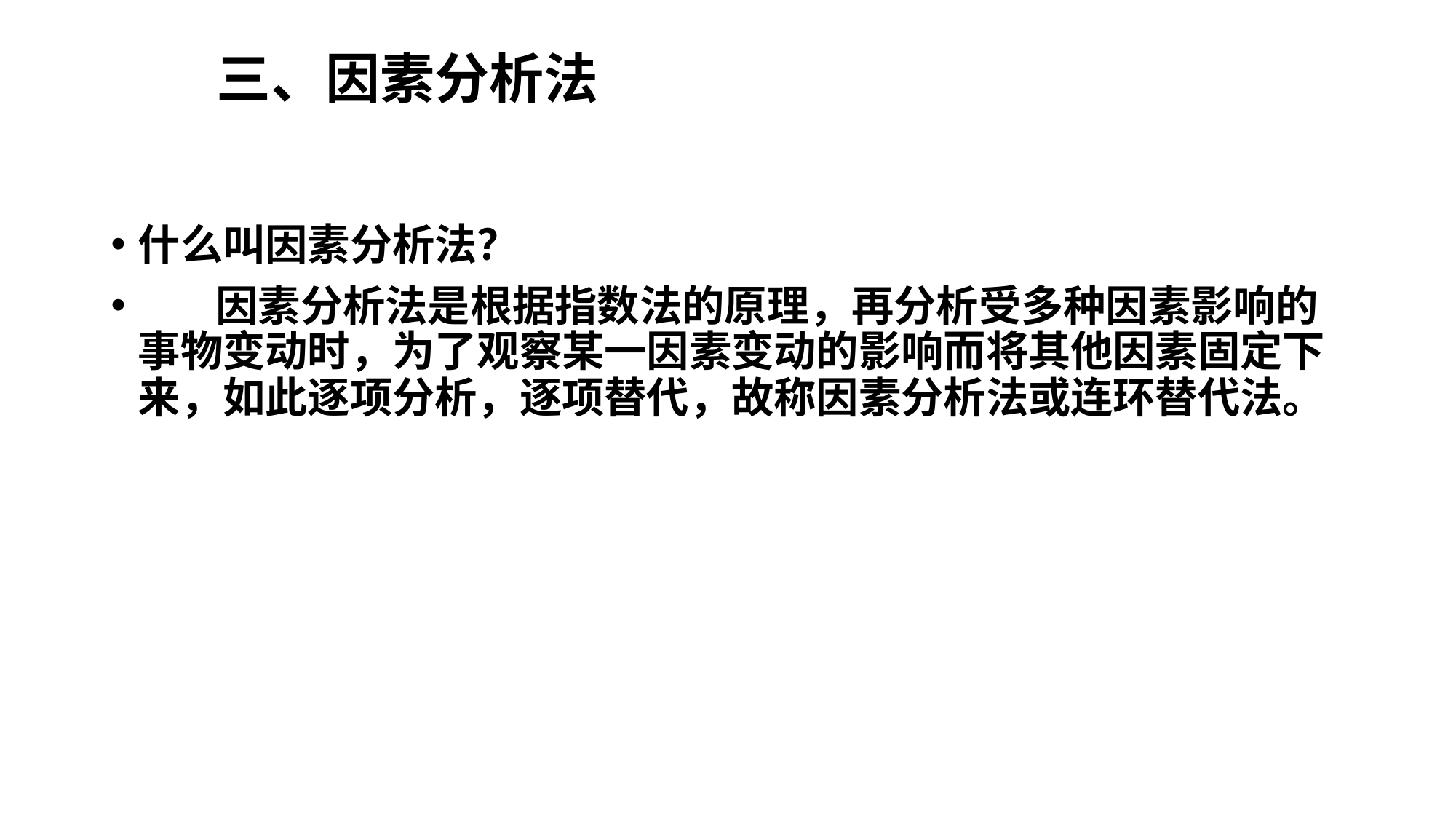

三、因素分析法
什么叫因素分析法？
       因素分析法是根据指数法的原理，再分析受多种因素影响的事物变动时，为了观察某一因素变动的影响而将其他因素固定下来，如此逐项分析，逐项替代，故称因素分析法或连环替代法。